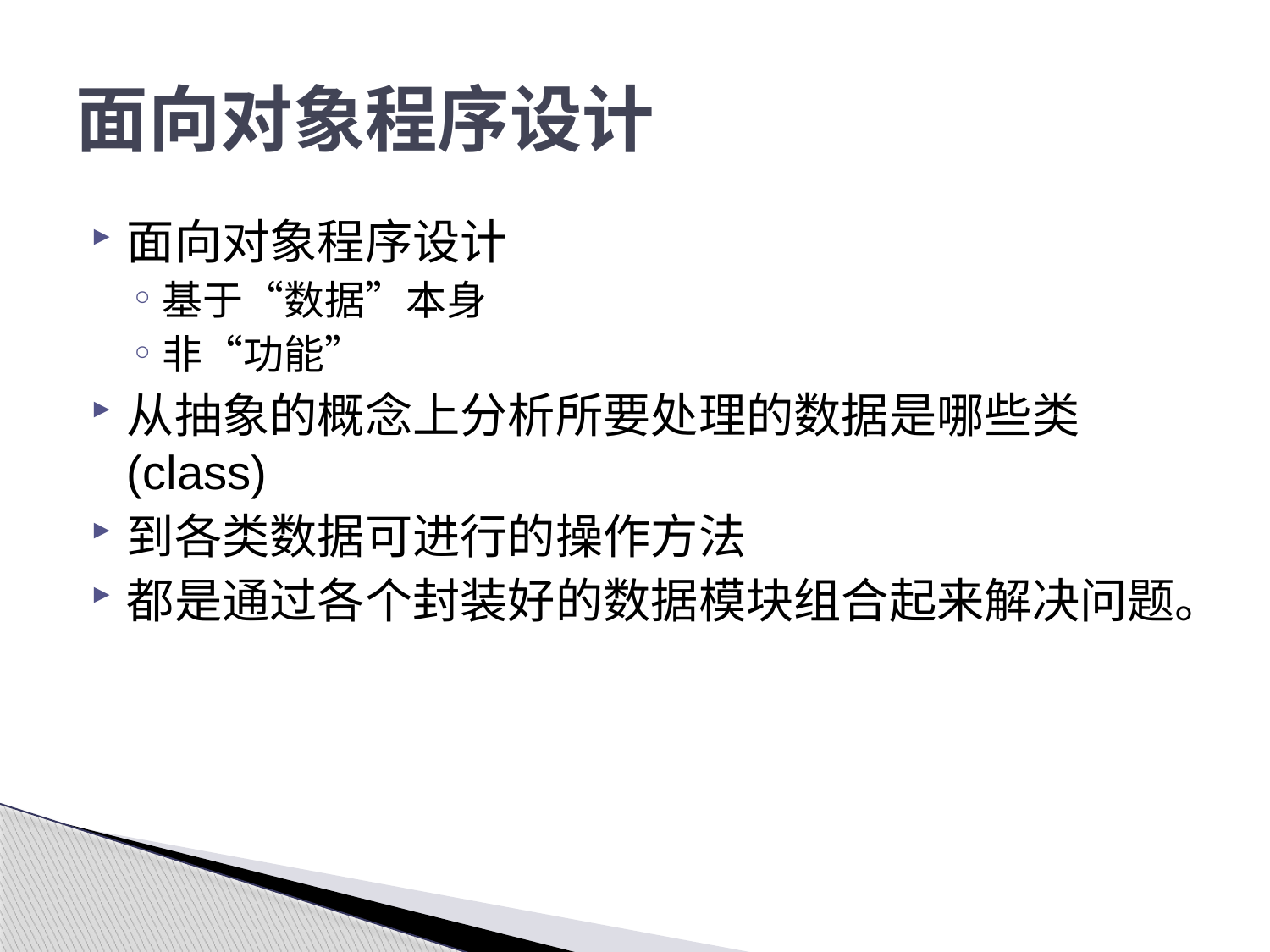

# 面向对象程序设计
面向对象程序设计
基于“数据”本身
非“功能”
从抽象的概念上分析所要处理的数据是哪些类(class)
到各类数据可进行的操作方法
都是通过各个封装好的数据模块组合起来解决问题。